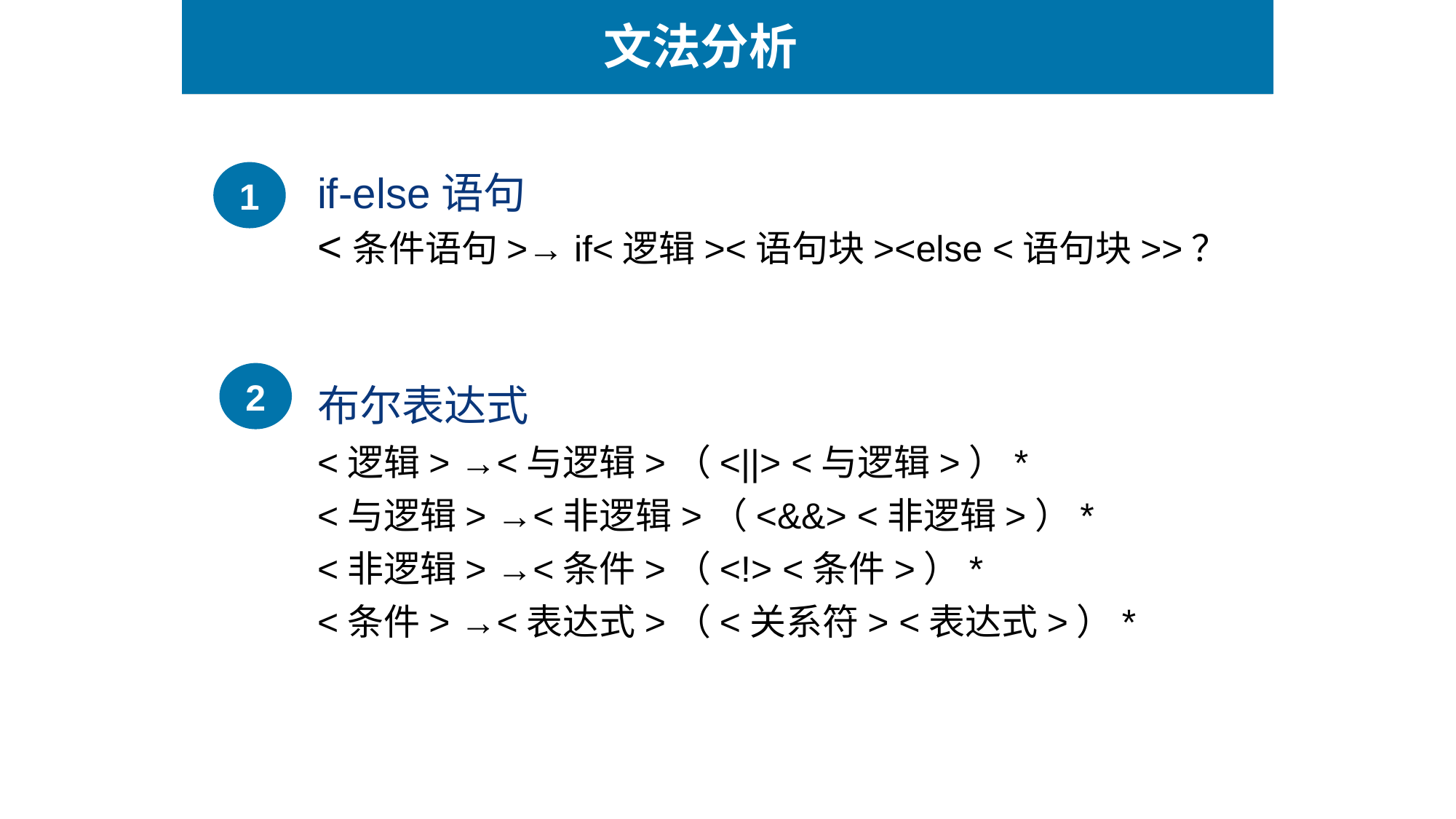

文法分析
if-else语句
<条件语句>→ if<逻辑><语句块><else <语句块>>？

布尔表达式
<逻辑> →<与逻辑>（<||> <与逻辑>）*
<与逻辑> →<非逻辑>（<&&> <非逻辑>）*
<非逻辑> →<条件>（<!> <条件>）*
<条件> →<表达式>（<关系符> <表达式>）*

1
2